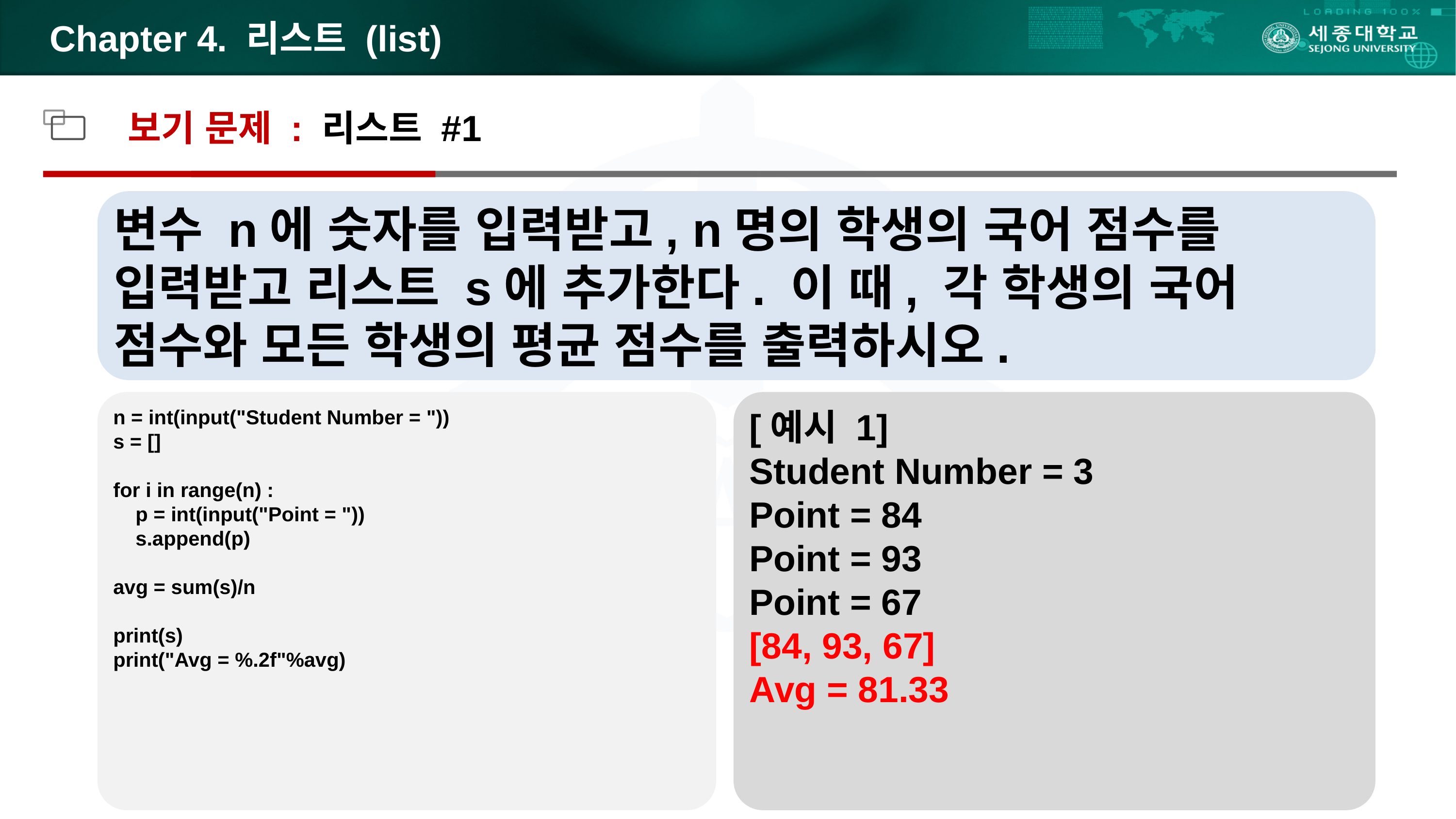

# Chapter 4. 리스트 (list)
보기 문제 : 리스트 #1
변수 n에 숫자를 입력받고, n명의 학생의 국어 점수를 입력받고 리스트 s에 추가한다. 이 때, 각 학생의 국어 점수와 모든 학생의 평균 점수를 출력하시오.
n = int(input("Student Number = "))
s = []

for i in range(n) :
    p = int(input("Point = "))
    s.append(p)

avg = sum(s)/n

print(s)
print("Avg = %.2f"%avg)

[예시 1]
Student Number = 3
Point = 84
Point = 93
Point = 67
[84, 93, 67]
Avg = 81.33